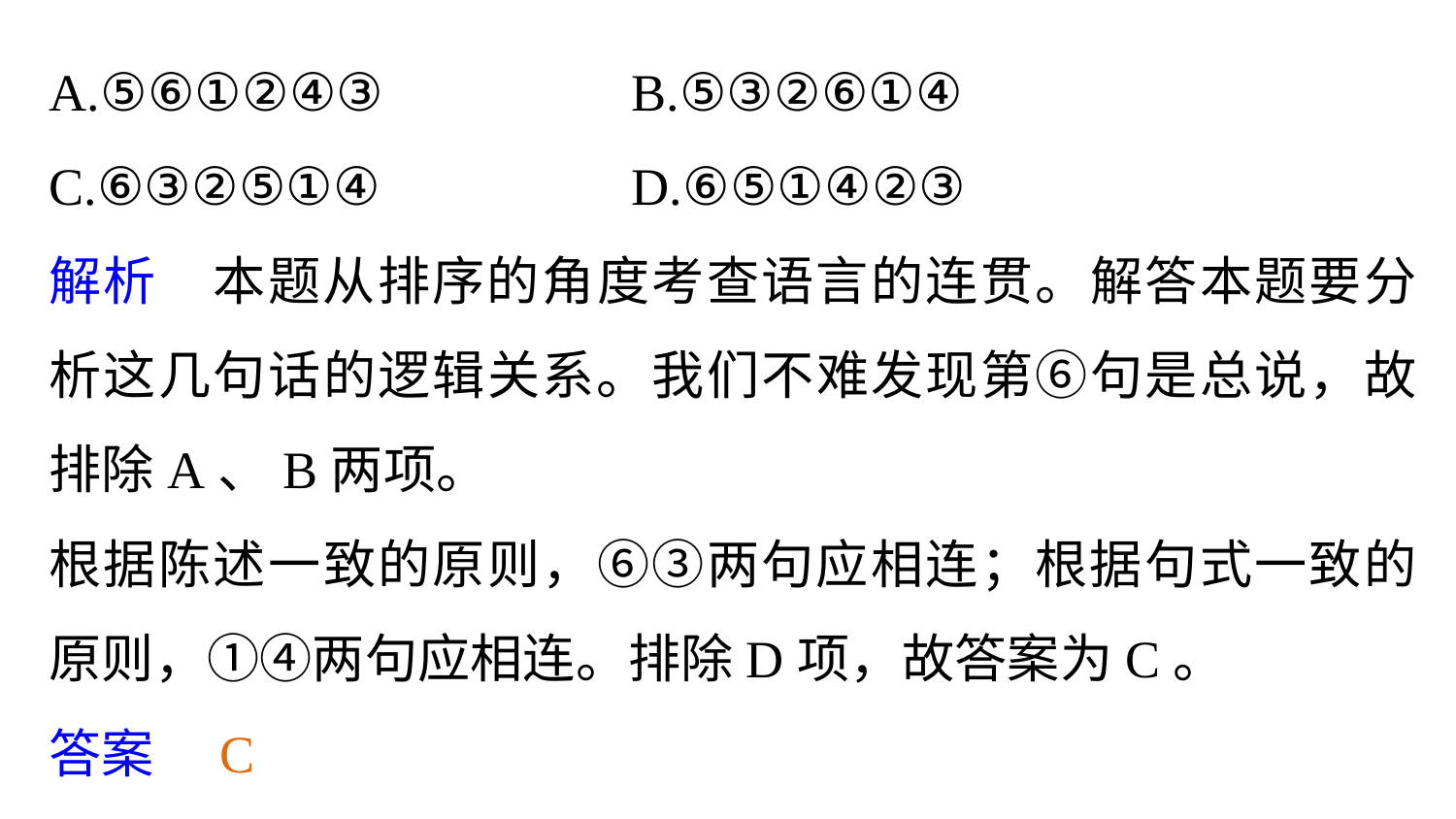

A.⑤⑥①②④③  		B.⑤③②⑥①④
C.⑥③②⑤①④  		D.⑥⑤①④②③
解析　本题从排序的角度考查语言的连贯。解答本题要分析这几句话的逻辑关系。我们不难发现第⑥句是总说，故排除A、B两项。
根据陈述一致的原则，⑥③两句应相连；根据句式一致的原则，①④两句应相连。排除D项，故答案为C。
答案　C